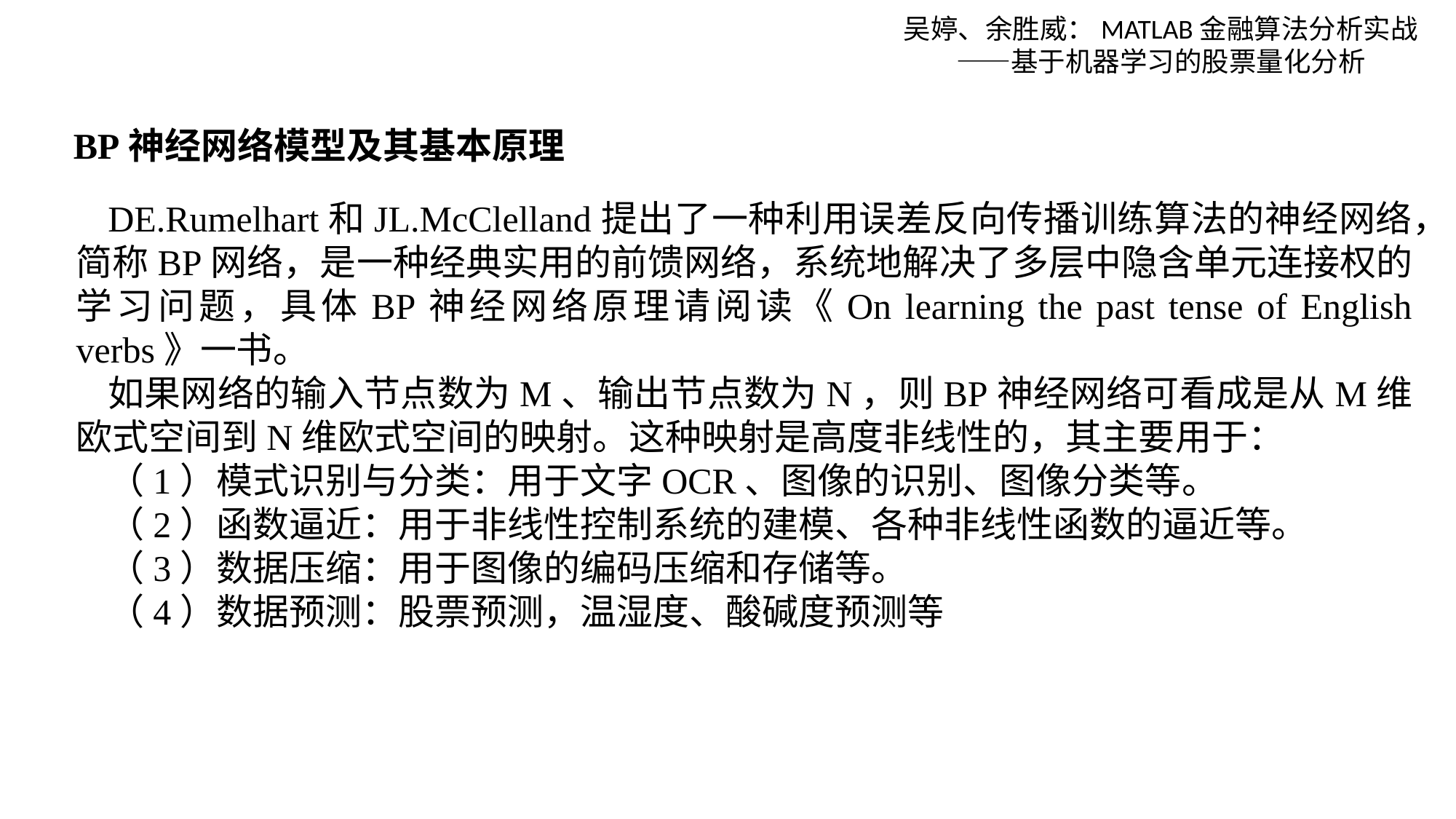

吴婷、余胜威：MATLAB金融算法分析实战——基于机器学习的股票量化分析
BP神经网络模型及其基本原理
DE.Rumelhart和JL.McClelland提出了一种利用误差反向传播训练算法的神经网络，简称BP网络，是一种经典实用的前馈网络，系统地解决了多层中隐含单元连接权的学习问题，具体BP神经网络原理请阅读《On learning the past tense of English verbs》一书。
如果网络的输入节点数为M、输出节点数为N，则BP神经网络可看成是从M维欧式空间到N维欧式空间的映射。这种映射是高度非线性的，其主要用于：
（1）模式识别与分类：用于文字OCR、图像的识别、图像分类等。
（2）函数逼近：用于非线性控制系统的建模、各种非线性函数的逼近等。
（3）数据压缩：用于图像的编码压缩和存储等。
（4）数据预测：股票预测，温湿度、酸碱度预测等